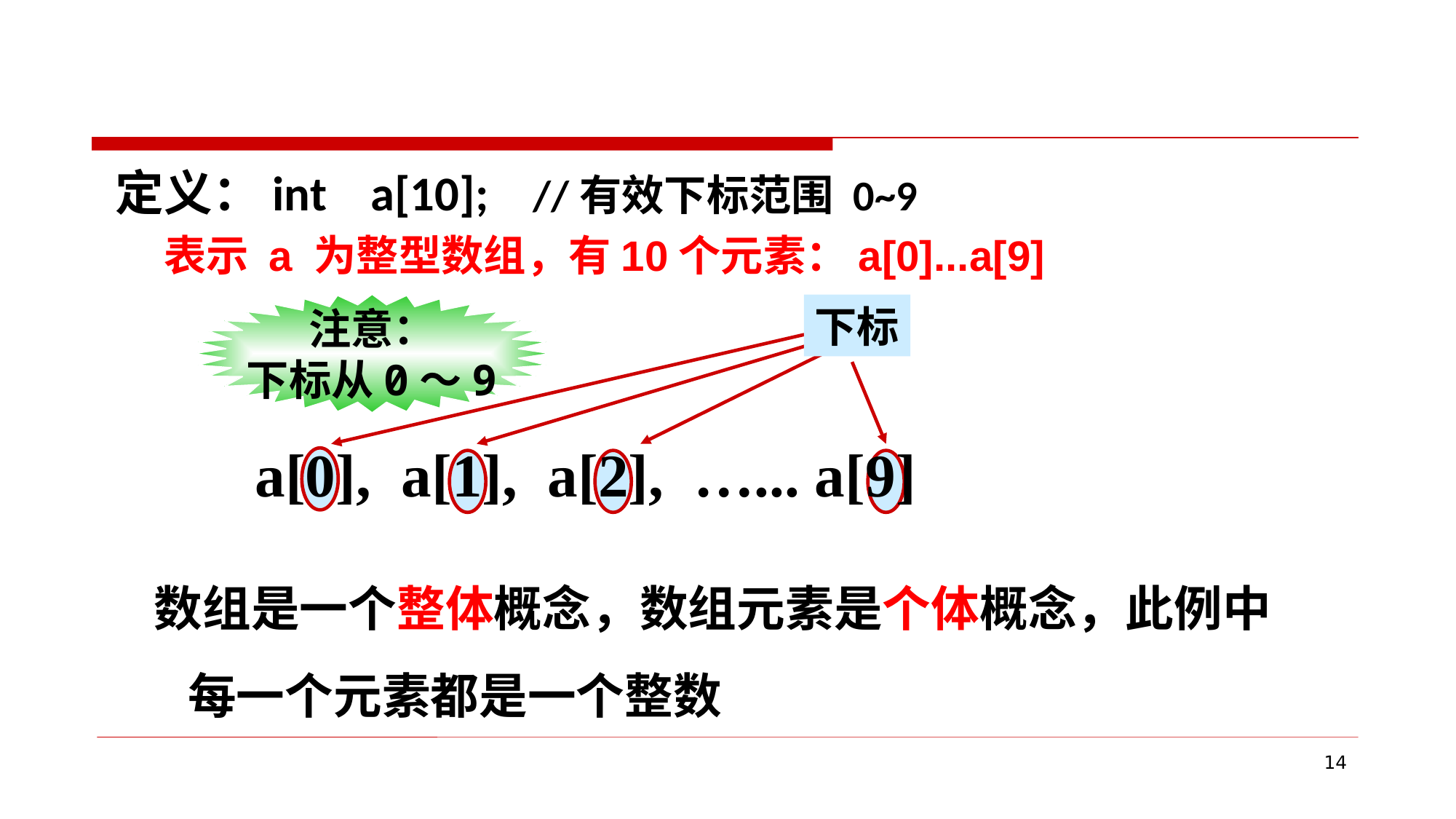

定义：int    a[10];    //有效下标范围 0~9
    表示 a 为整型数组，有10个元素：a[0]...a[9]

下标

注意：
下标从0～9
a[0],  a[1],  a[2],  …... a[9]
数组是一个整体概念，数组元素是个体概念，此例中
  每一个元素都是一个整数
14